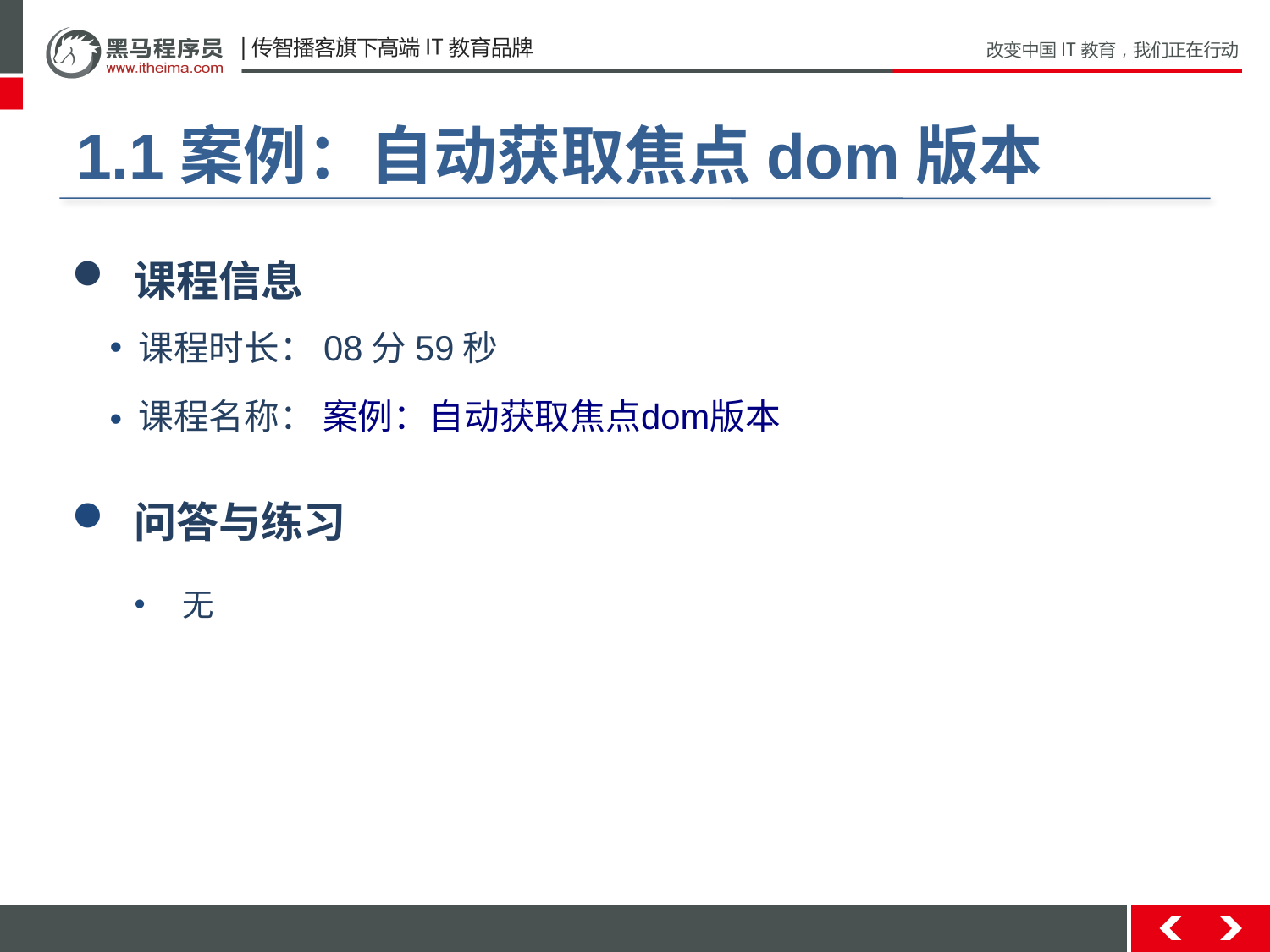

#
1.1案例：自动获取焦点dom版本
 课程信息
 课程时长：08分59秒
 课程名称： 案例：自动获取焦点dom版本
 问答与练习
无